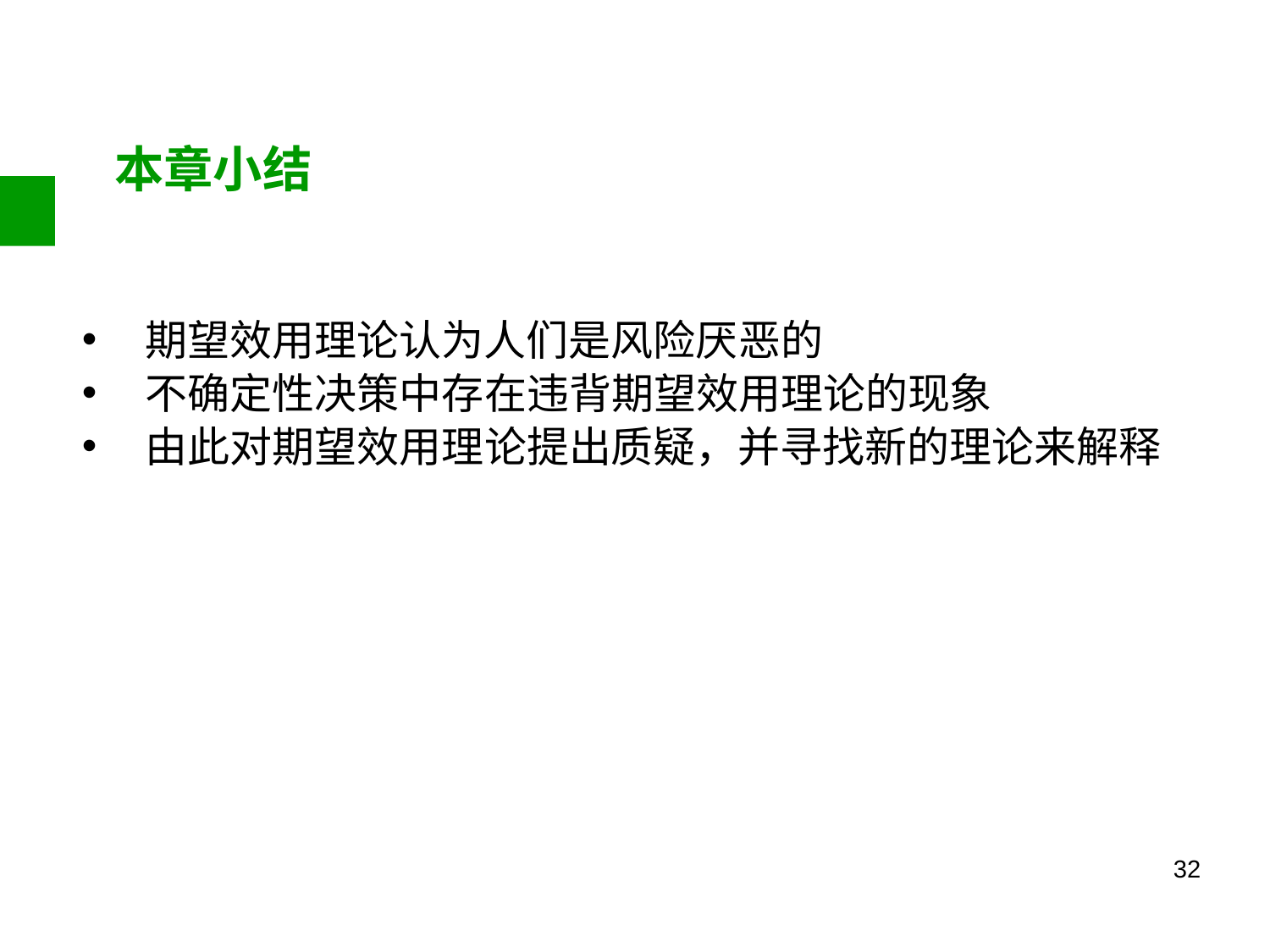

# 本章小结

期望效用理论认为人们是风险厌恶的
不确定性决策中存在违背期望效用理论的现象
由此对期望效用理论提出质疑，并寻找新的理论来解释